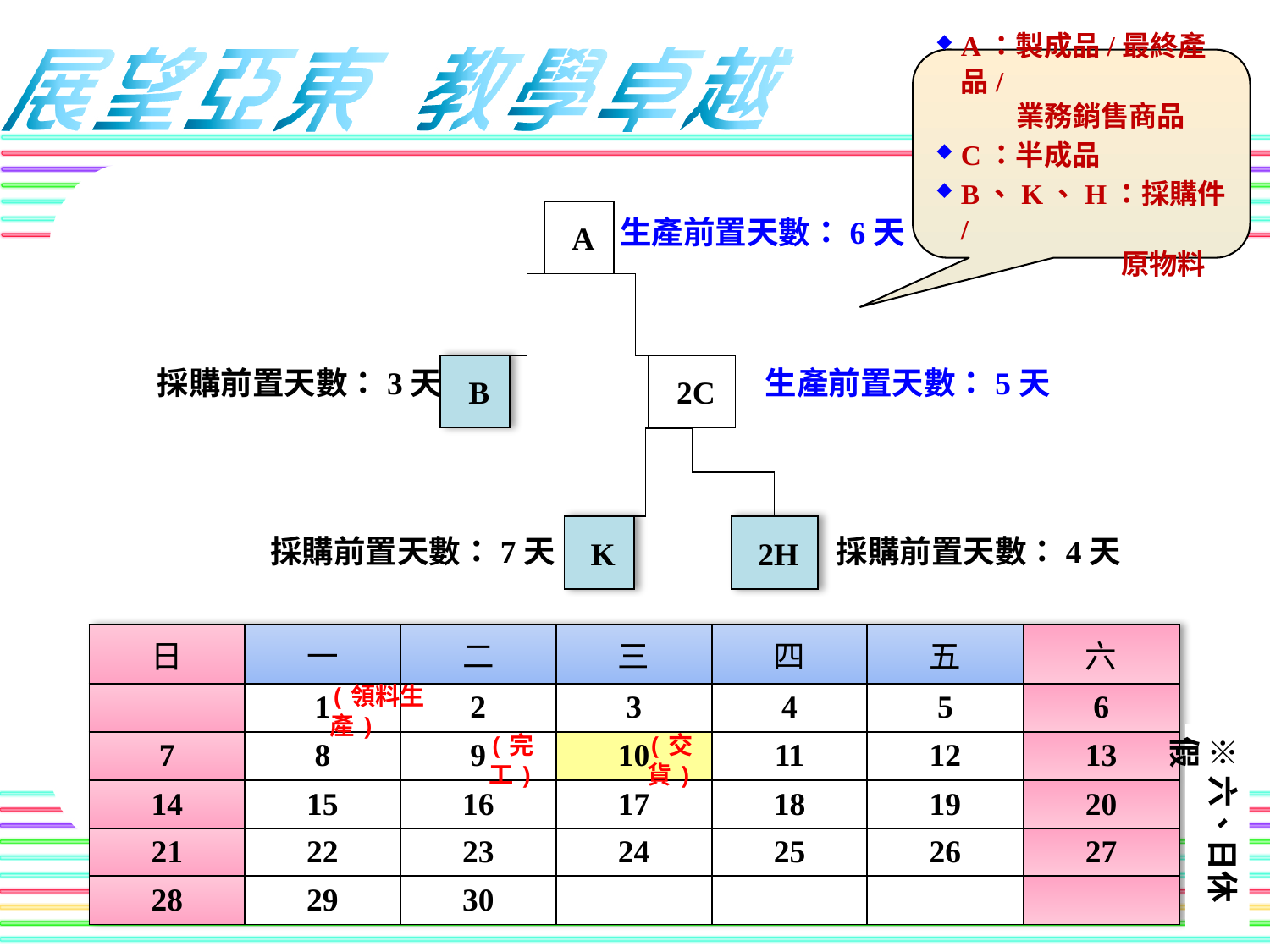

A：製成品/最終產品/
       業務銷售商品
C：半成品
B、K、H：採購件/
                      原物料

 A
生產前置天數：6天
 B
 2C
採購前置天數：3天
生產前置天數：5天
 K
 2H
採購前置天數：7天
採購前置天數：4天
| 日 | 一 | 二 | 三 | 四 | 五 | 六 |
| --- | --- | --- | --- | --- | --- | --- |
|  | 1 | 2 | 3 | 4 | 5 | 6 |
| 7 | 8 | 9 | 10 | 11 | 12 | 13 |
| 14 | 15 | 16 | 17 | 18 | 19 | 20 |
| 21 | 22 | 23 | 24 | 25 | 26 | 27 |
| 28 | 29 | 30 |  |  |  |  |
(領料生產)
(完工)
(交貨)
※六、日休假